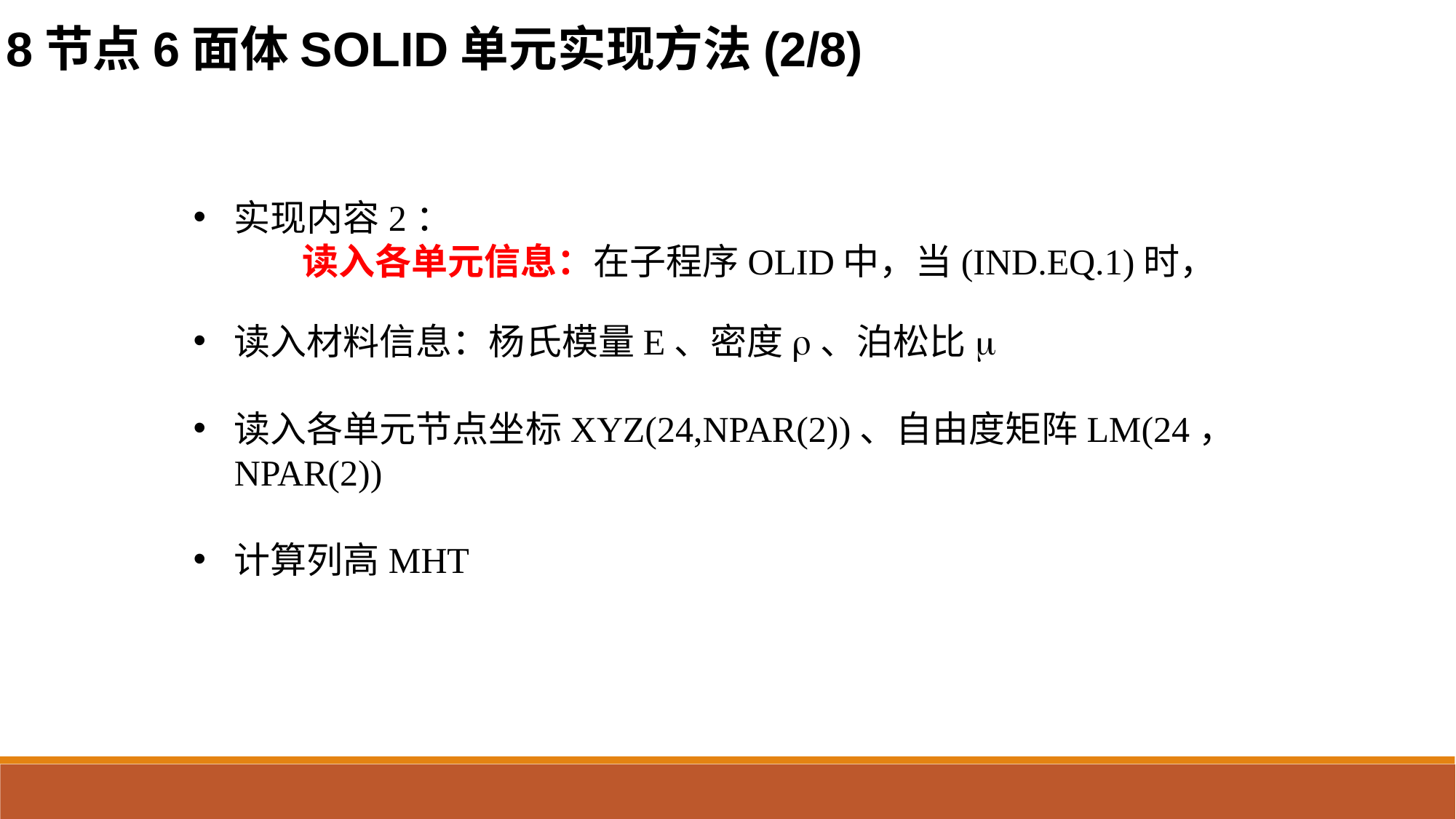

8节点6面体SOLID单元实现方法(2/8)
实现内容2：
	读入各单元信息：在子程序OLID中，当(IND.EQ.1)时，

读入材料信息：杨氏模量E、密度ρ、泊松比μ

读入各单元节点坐标XYZ(24,NPAR(2))、自由度矩阵LM(24，NPAR(2))

计算列高MHT